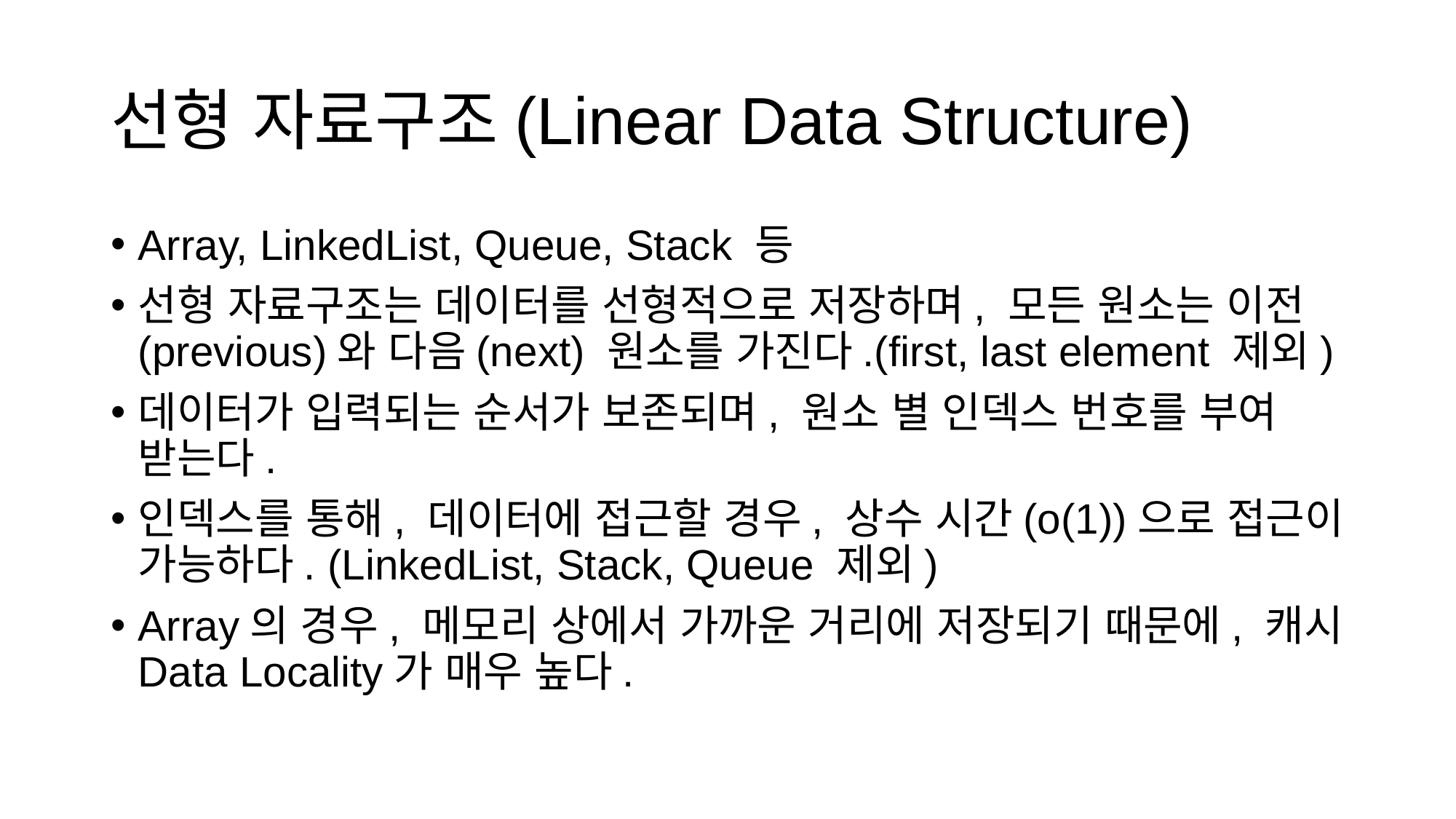

# 선형 자료구조(Linear Data Structure)
Array, LinkedList, Queue, Stack 등
선형 자료구조는 데이터를 선형적으로 저장하며, 모든 원소는 이전(previous)와 다음(next) 원소를 가진다.(first, last element 제외)
데이터가 입력되는 순서가 보존되며, 원소 별 인덱스 번호를 부여 받는다.
인덱스를 통해, 데이터에 접근할 경우, 상수 시간(o(1))으로 접근이 가능하다. (LinkedList, Stack, Queue 제외)
Array의 경우, 메모리 상에서 가까운 거리에 저장되기 때문에, 캐시 Data Locality가 매우 높다.